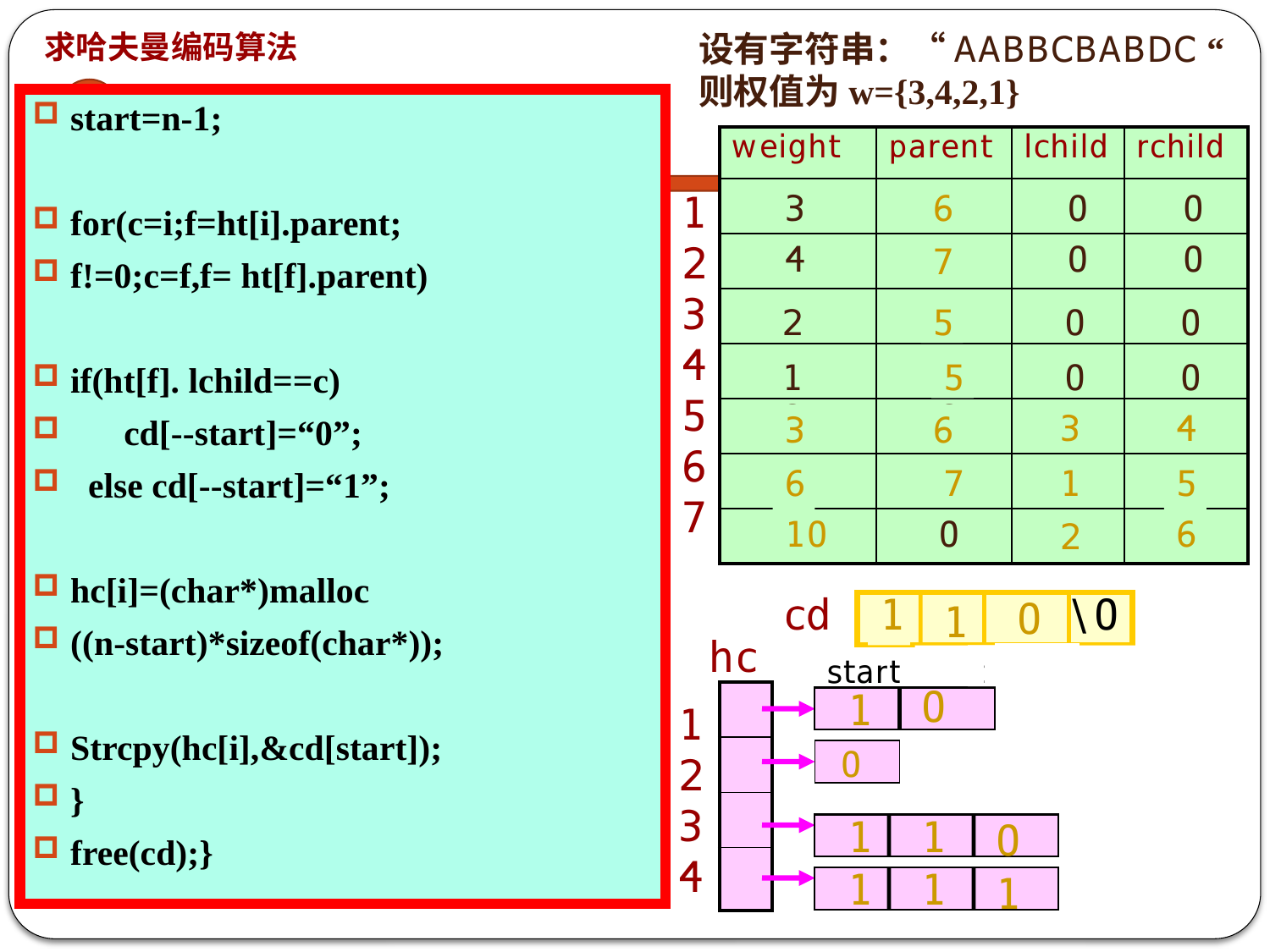

求哈夫曼编码算法
设有字符串：“AABBCBABDC “
则权值为w={3,4,2,1}
start=n-1;

for(c=i;f=ht[i].parent;
f!=0;c=f,f= ht[f].parent)

if(ht[f]. lchild==c)
      cd[--start]=“0”;
  else cd[--start]=“1”;

hc[i]=(char*)malloc
((n-start)*sizeof(char*));

Strcpy(hc[i],&cd[start]);
}
free(cd);}
Hc=(char**)malloc((n+1)*sizeof(char*));

cd=(char*)malloc(n*sizeof(char*));

cd[n-1]=“\0”;

for(i=1;i<=n;++i)
{

| weight | parent | lchild | rchild |
| --- | --- | --- | --- |
|  |  |  |  |
|  |  |  |  |
|  |  |  |  |
|  |  |  |  |
|  |  |  |  |
|  |  |  |  |
|  |  |  |  |
1 2  3 4 5 6  7
3             0          0         0
6

4             0          0         0
7

2             0          0         0
5

1             0          0         0
5

0             0          0         0
3

4

3

6

0             0          0         0
6

7

1

5

0             0          0         0
10

6

2

cd

1

\0
0
1
hc

1
2
3
4
start

start
start

start

start

start
start

start
start

0
1
|  |
| --- |
|  |
|  |
|  |

0

1
1
0

1
1
1